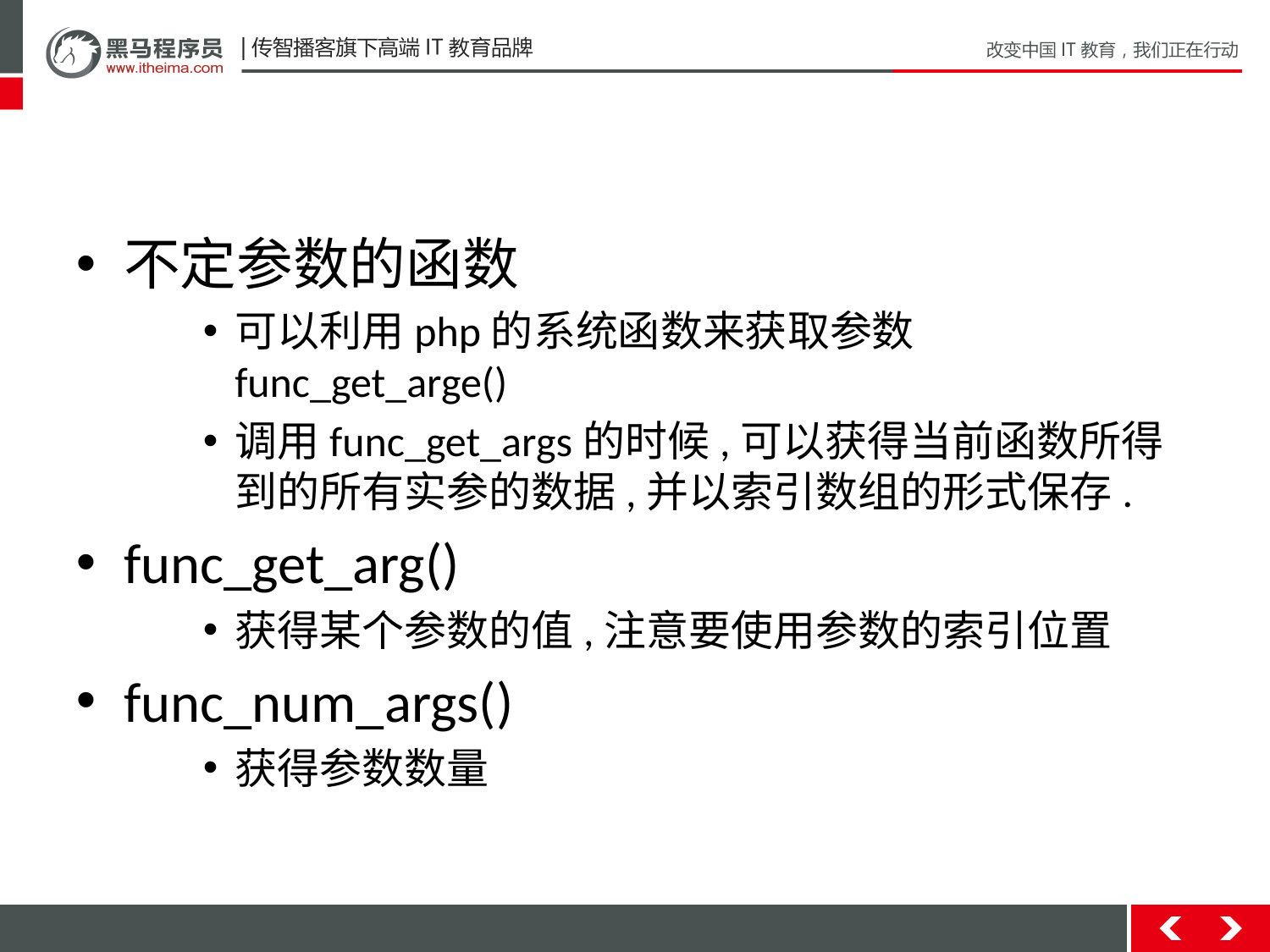

#
不定参数的函数
可以利用php的系统函数来获取参数func_get_arge()
调用func_get_args的时候,可以获得当前函数所得到的所有实参的数据,并以索引数组的形式保存.
func_get_arg()
获得某个参数的值,注意要使用参数的索引位置
func_num_args()
获得参数数量